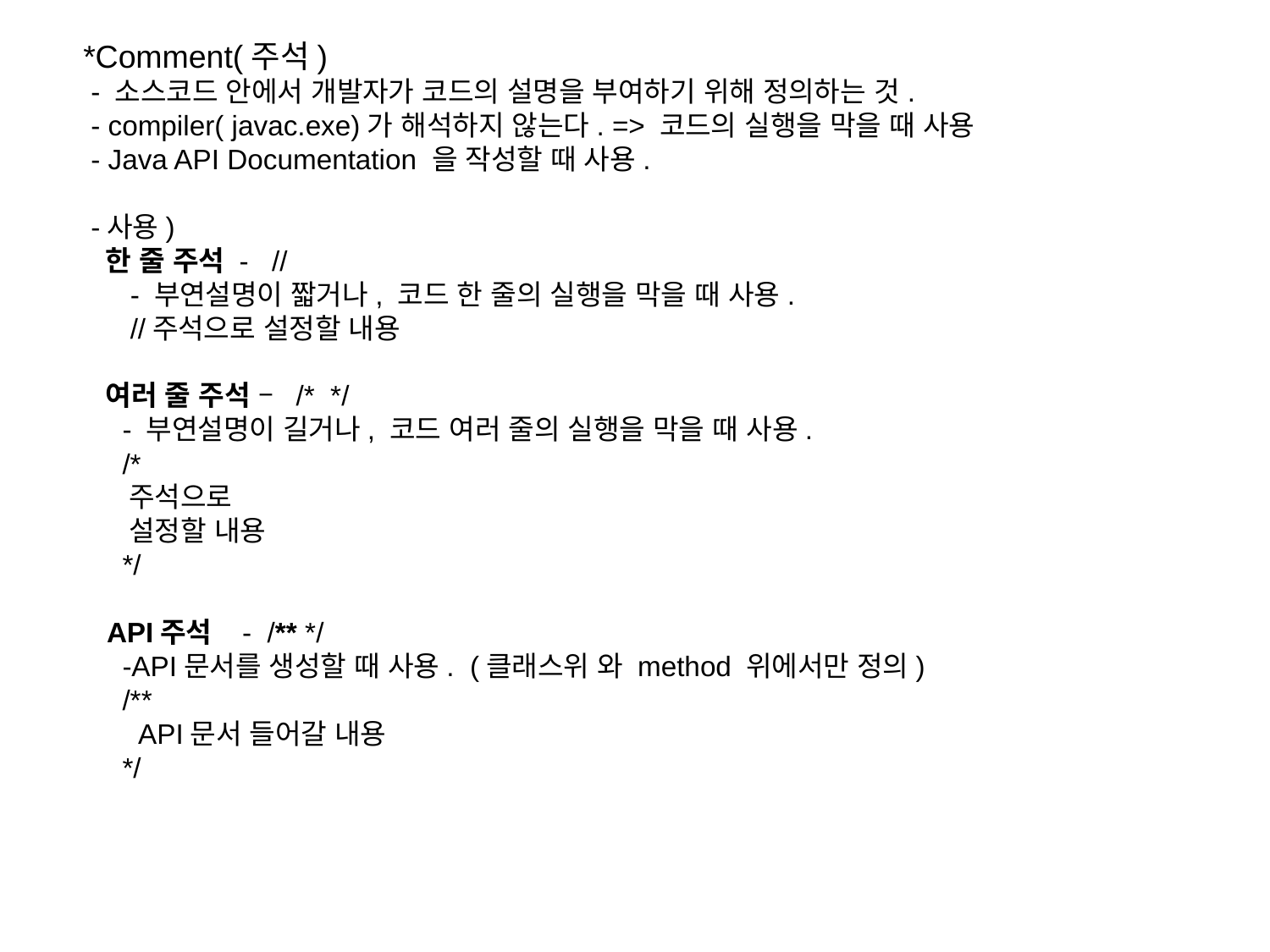

*Comment(주석)
 - 소스코드 안에서 개발자가 코드의 설명을 부여하기 위해 정의하는 것.
 - compiler( javac.exe)가 해석하지 않는다. => 코드의 실행을 막을 때 사용
 - Java API Documentation 을 작성할 때 사용.

 -사용)
  한 줄 주석 -   //
      - 부연설명이 짧거나, 코드 한 줄의 실행을 막을 때 사용.
      //주석으로 설정할 내용

  여러 줄 주석 –  /*  */
     - 부연설명이 길거나, 코드 여러 줄의 실행을 막을 때 사용.
     /*
     주석으로
     설정할 내용
     */

   API주석   -  /** */
     -API문서를 생성할 때 사용.  (클래스위 와 method 위에서만 정의)
     /**
       API문서 들어갈 내용
     */